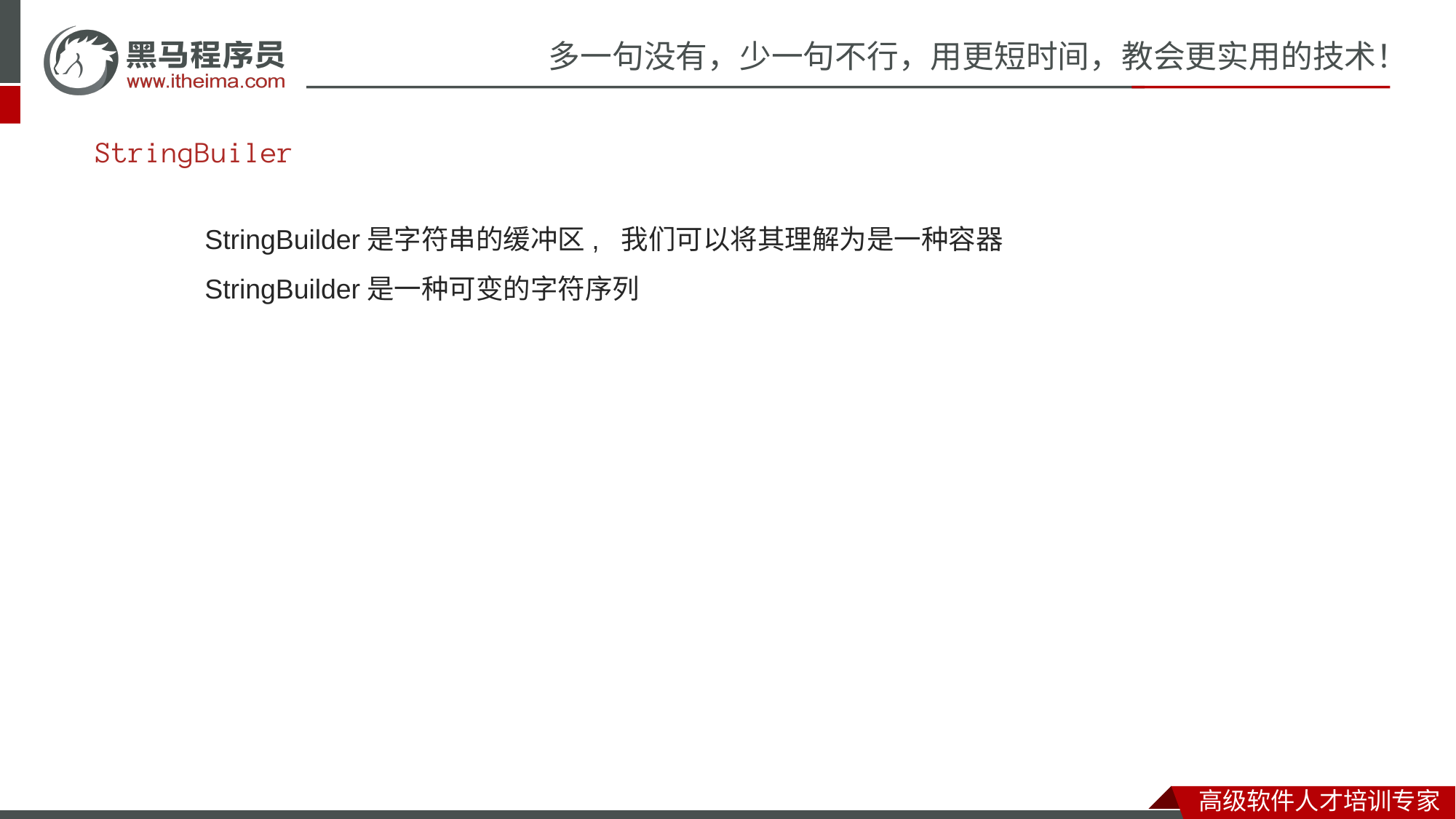

# StringBuiler
	StringBuilder是字符串的缓冲区,  我们可以将其理解为是一种容器
	StringBuilder是一种可变的字符序列